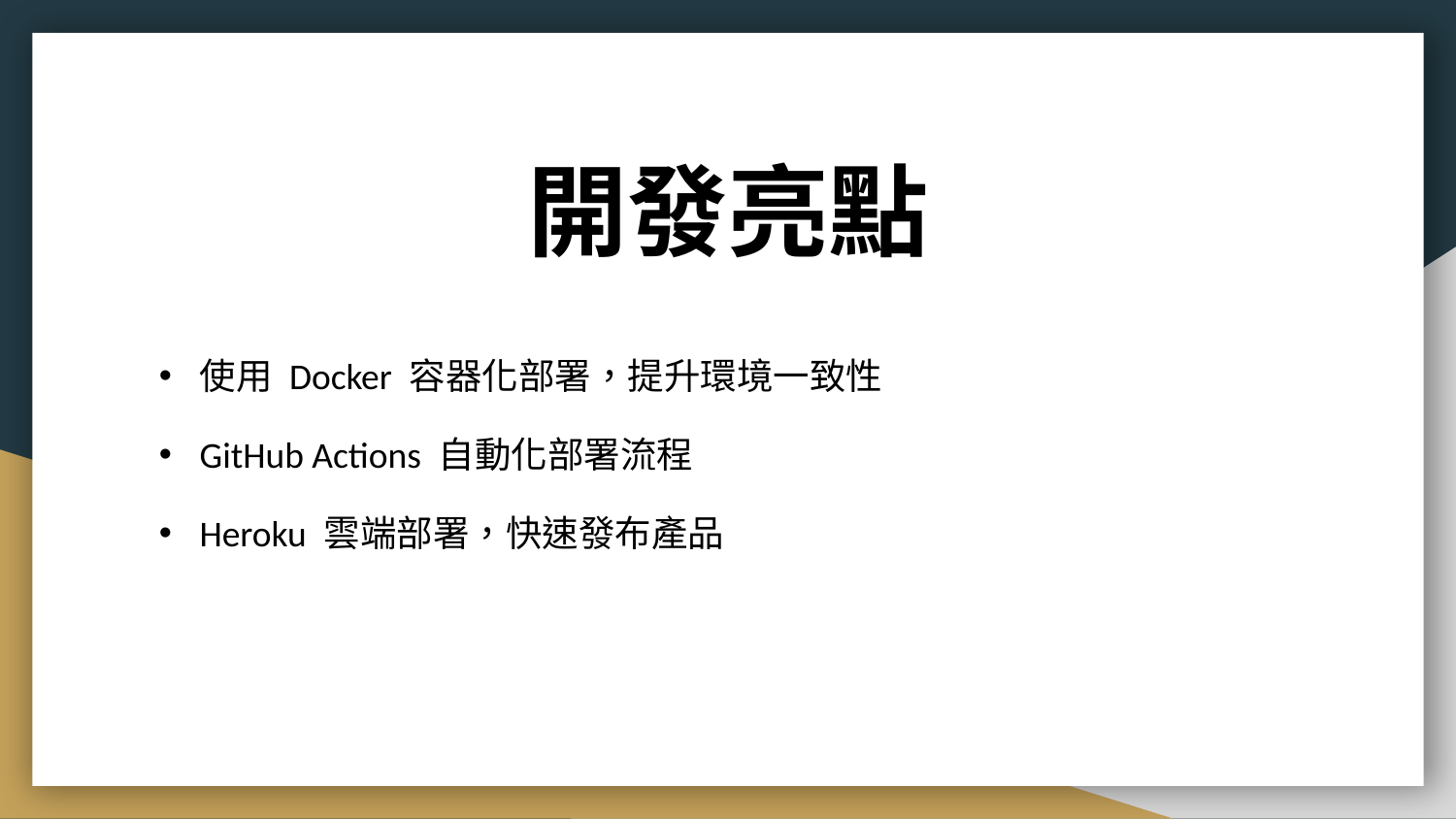

# 開發亮點
使用 Docker 容器化部署，提升環境一致性
GitHub Actions 自動化部署流程
Heroku 雲端部署，快速發布產品